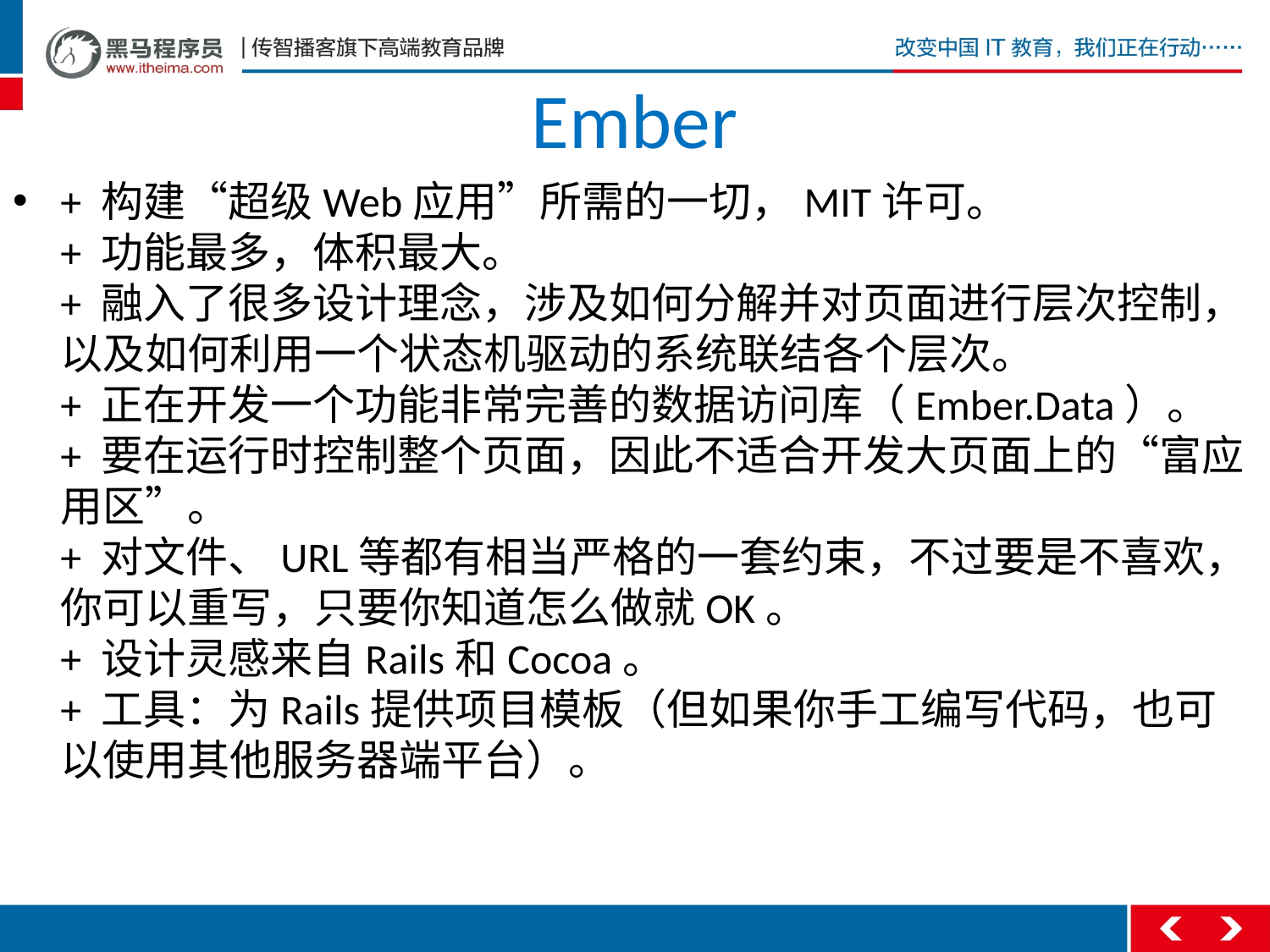

# Ember
+ 构建“超级Web应用”所需的一切，MIT许可。
+ 功能最多，体积最大。
+ 融入了很多设计理念，涉及如何分解并对页面进行层次控制，以及如何利用一个状态机驱动的系统联结各个层次。
+ 正在开发一个功能非常完善的数据访问库（Ember.Data）。
+ 要在运行时控制整个页面，因此不适合开发大页面上的“富应用区”。
+ 对文件、URL等都有相当严格的一套约束，不过要是不喜欢，你可以重写，只要你知道怎么做就OK。
+ 设计灵感来自Rails和Cocoa。
+ 工具：为Rails提供项目模板（但如果你手工编写代码，也可以使用其他服务器端平台）。